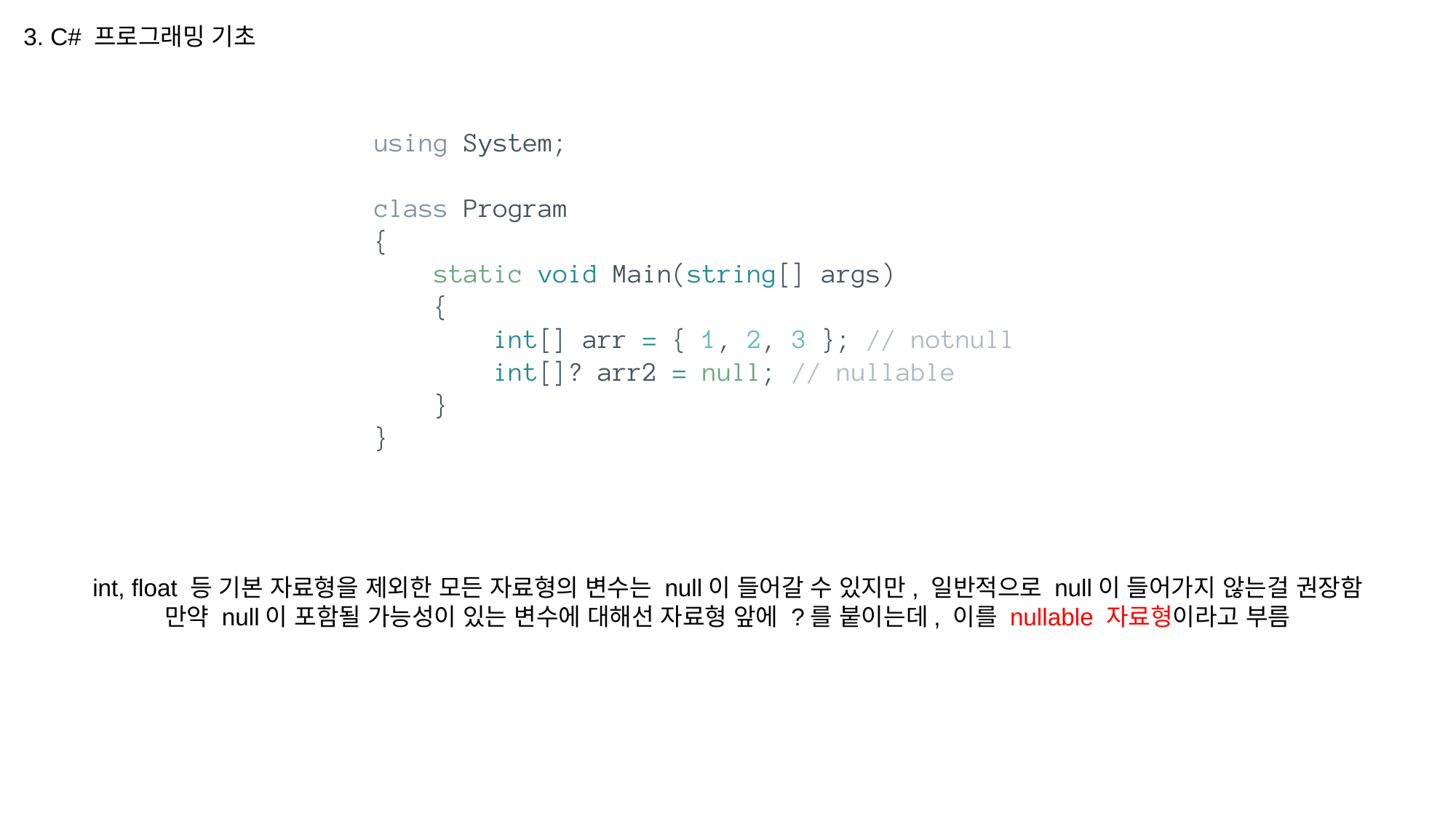

3. C# 프로그래밍 기초
using System;
class Program
{
    static void Main(string[] args)
    {
        int[] arr = { 1, 2, 3 }; // notnull
        int[]? arr2 = null; // nullable
    }
}
int, float 등 기본 자료형을 제외한 모든 자료형의 변수는 null이 들어갈 수 있지만, 일반적으로 null이 들어가지 않는걸 권장함
만약 null이 포함될 가능성이 있는 변수에 대해선 자료형 앞에 ?를 붙이는데, 이를 nullable 자료형이라고 부름